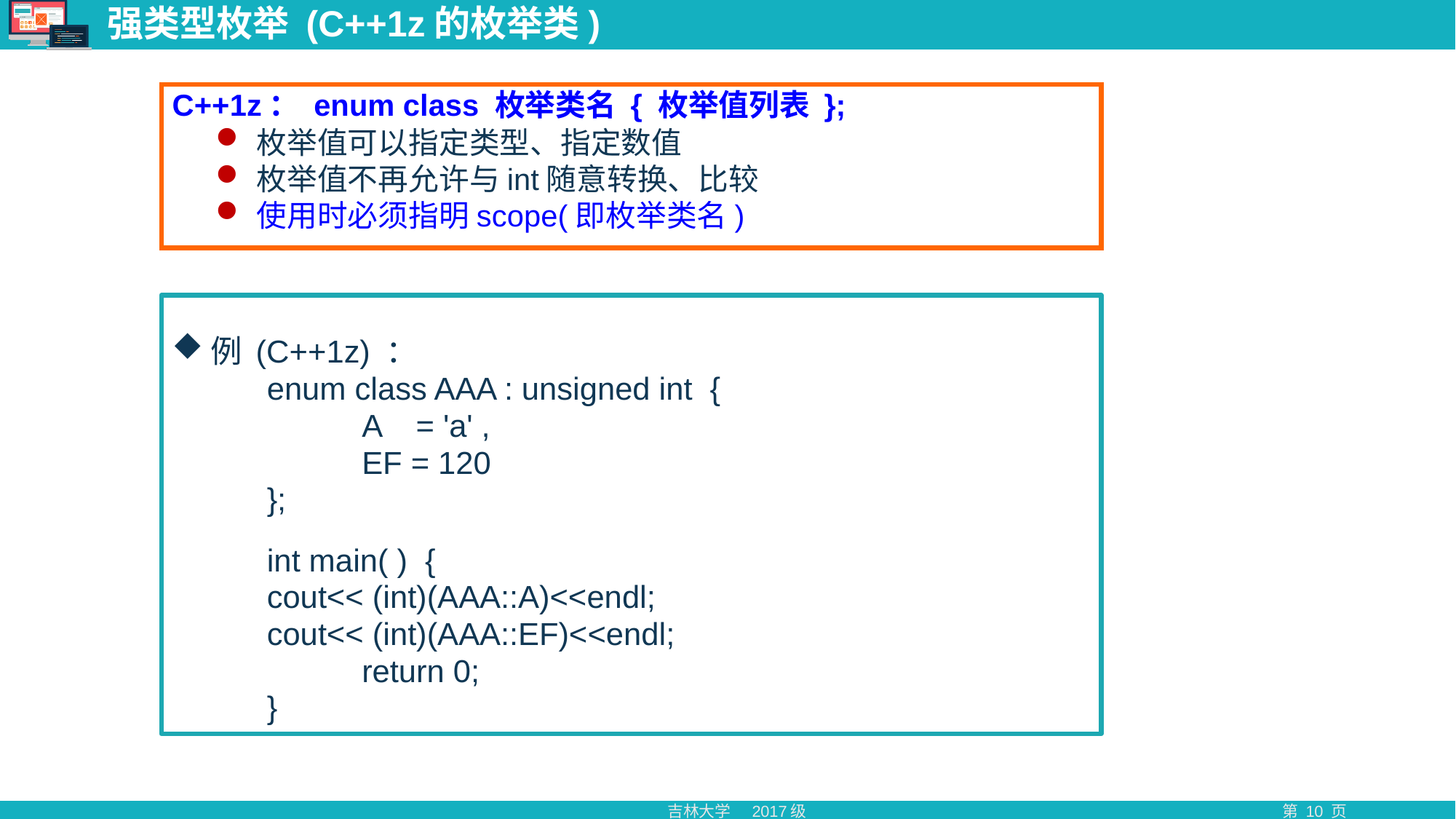

# 强类型枚举 (C++1z的枚举类)
C++1z： enum class 枚举类名 { 枚举值列表 };
枚举值可以指定类型、指定数值
枚举值不再允许与int随意转换、比较
使用时必须指明scope(即枚举类名)

例 (C++1z) ：
      	enum class AAA : unsigned int  {
	         	A    = 'a' ,
        	 	EF = 120
      	};
	int main( )  {
		cout<< (int)(AAA::A)<<endl;
		cout<< (int)(AAA::EF)<<endl;
	  	return 0;
	}